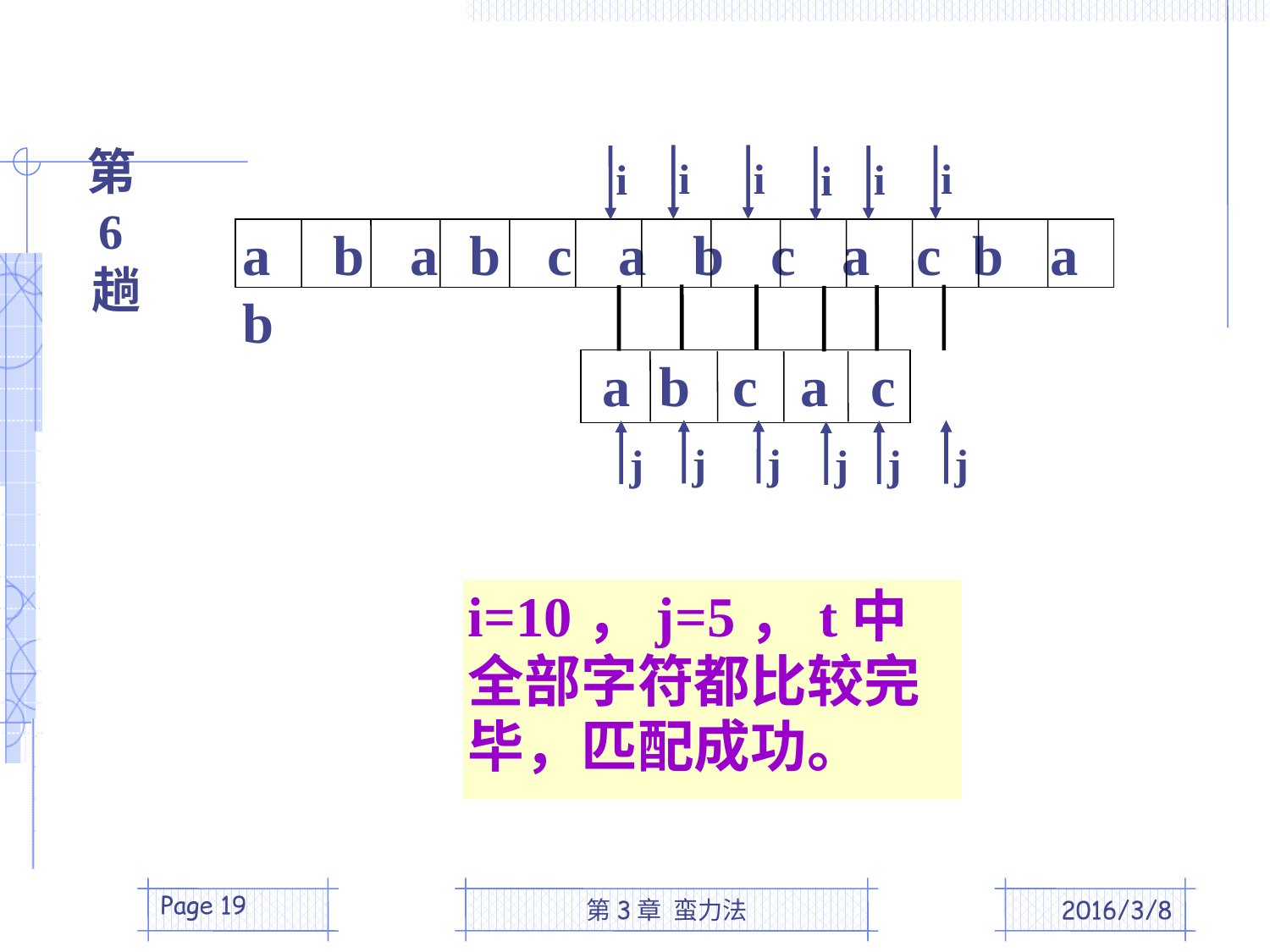

第6趟

i

j

i

j

i

j

i

j

i

j

i

j
a    b   a  b   c   a   b   c   a   c  b   a   b

 a  b   c   a   c

i=10，j=5，t中全部字符都比较完毕，匹配成功。
Page 19
第3章  蛮力法
2016/3/8